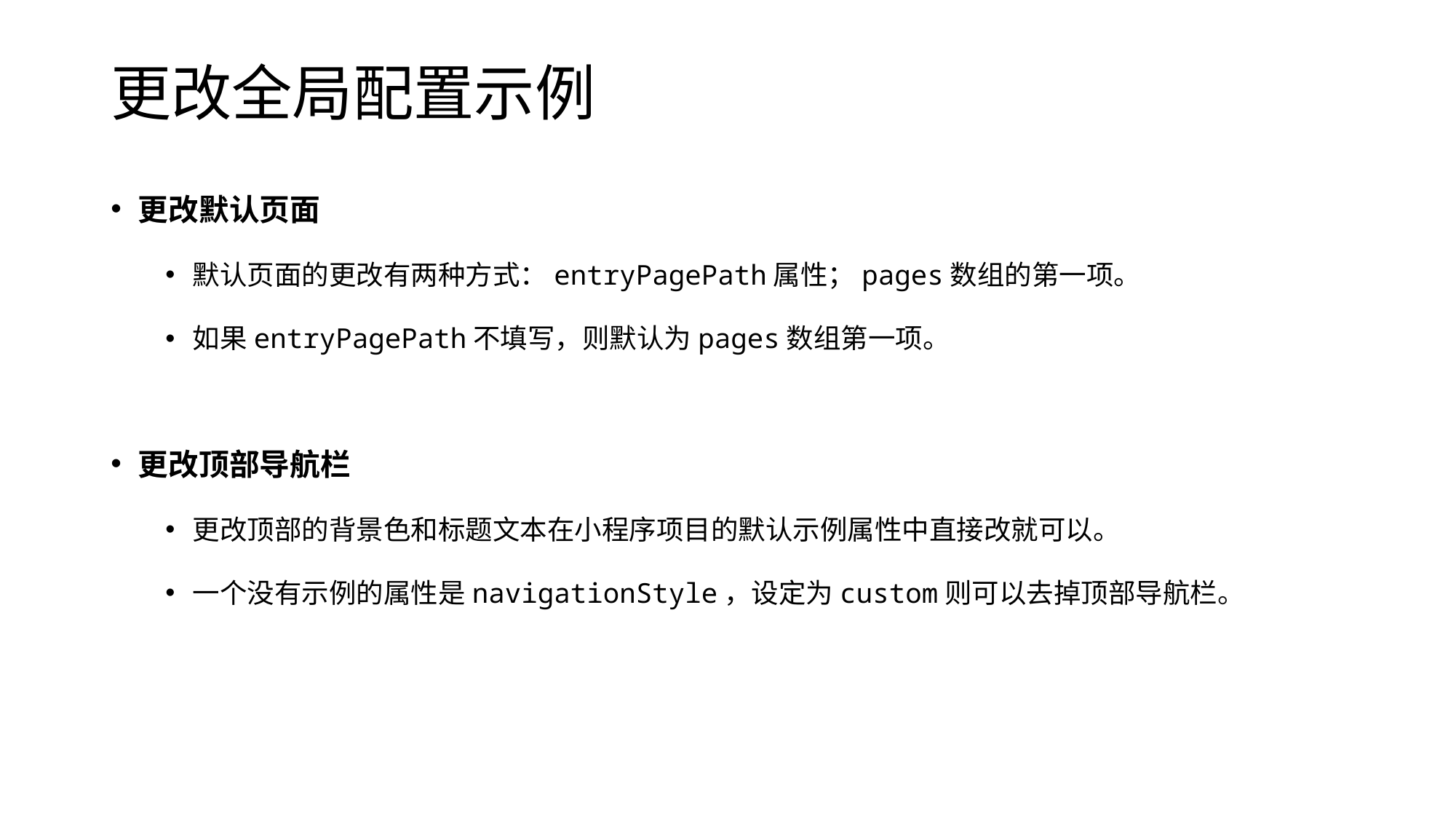

# 更改全局配置示例
更改默认页面
默认页面的更改有两种方式：entryPagePath属性；pages数组的第一项。
如果entryPagePath不填写，则默认为pages数组第一项。

更改顶部导航栏
更改顶部的背景色和标题文本在小程序项目的默认示例属性中直接改就可以。
一个没有示例的属性是navigationStyle，设定为custom则可以去掉顶部导航栏。